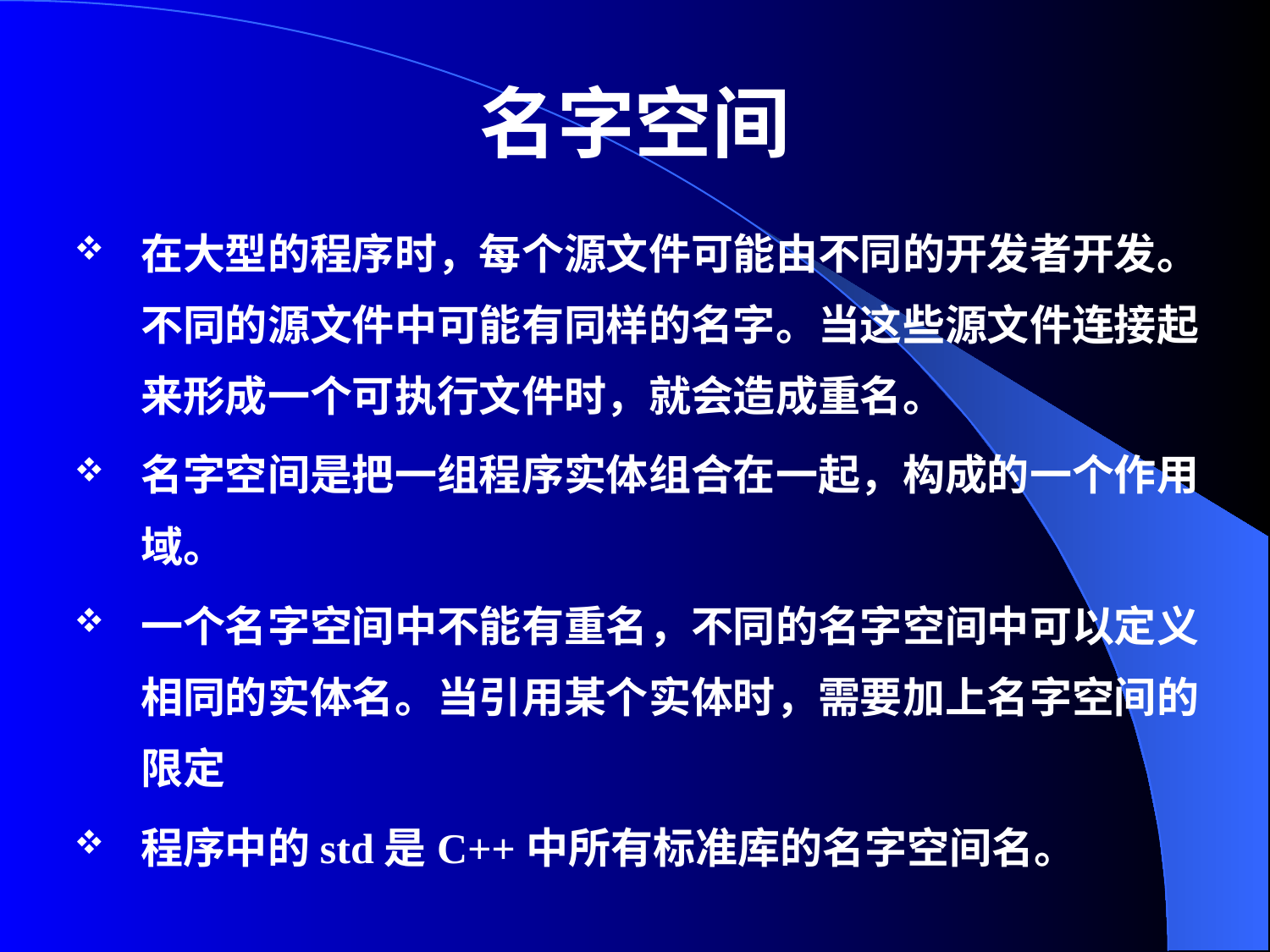

# 名字空间
在大型的程序时，每个源文件可能由不同的开发者开发。不同的源文件中可能有同样的名字。当这些源文件连接起来形成一个可执行文件时，就会造成重名。
名字空间是把一组程序实体组合在一起，构成的一个作用域。
一个名字空间中不能有重名，不同的名字空间中可以定义相同的实体名。当引用某个实体时，需要加上名字空间的限定
程序中的std是C++中所有标准库的名字空间名。